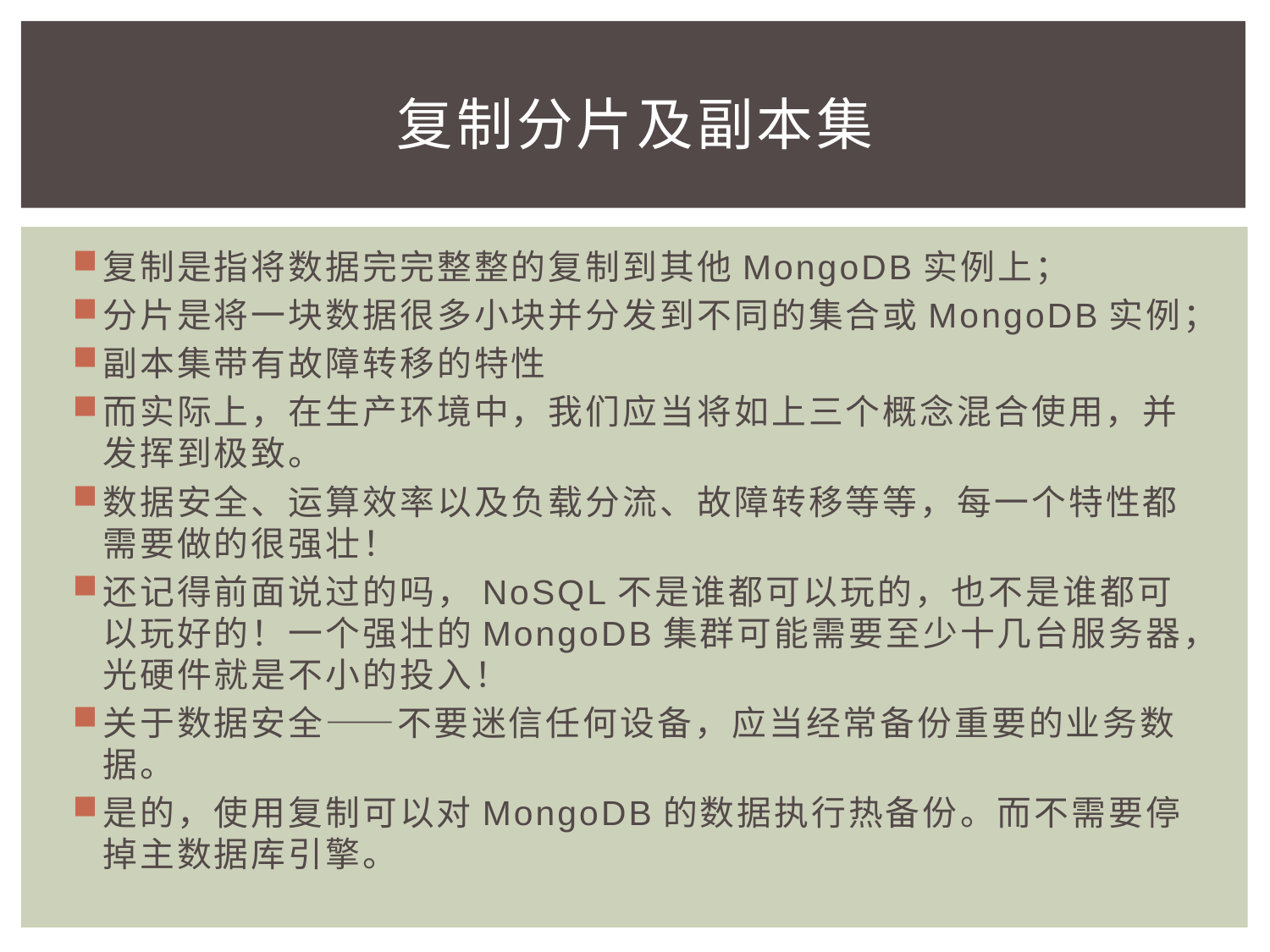

# 复制分片及副本集
复制是指将数据完完整整的复制到其他MongoDB实例上；
分片是将一块数据很多小块并分发到不同的集合或MongoDB实例；
副本集带有故障转移的特性
而实际上，在生产环境中，我们应当将如上三个概念混合使用，并发挥到极致。
数据安全、运算效率以及负载分流、故障转移等等，每一个特性都需要做的很强壮！
还记得前面说过的吗，NoSQL不是谁都可以玩的，也不是谁都可以玩好的！一个强壮的MongoDB集群可能需要至少十几台服务器，光硬件就是不小的投入！
关于数据安全——不要迷信任何设备，应当经常备份重要的业务数据。
是的，使用复制可以对MongoDB的数据执行热备份。而不需要停掉主数据库引擎。